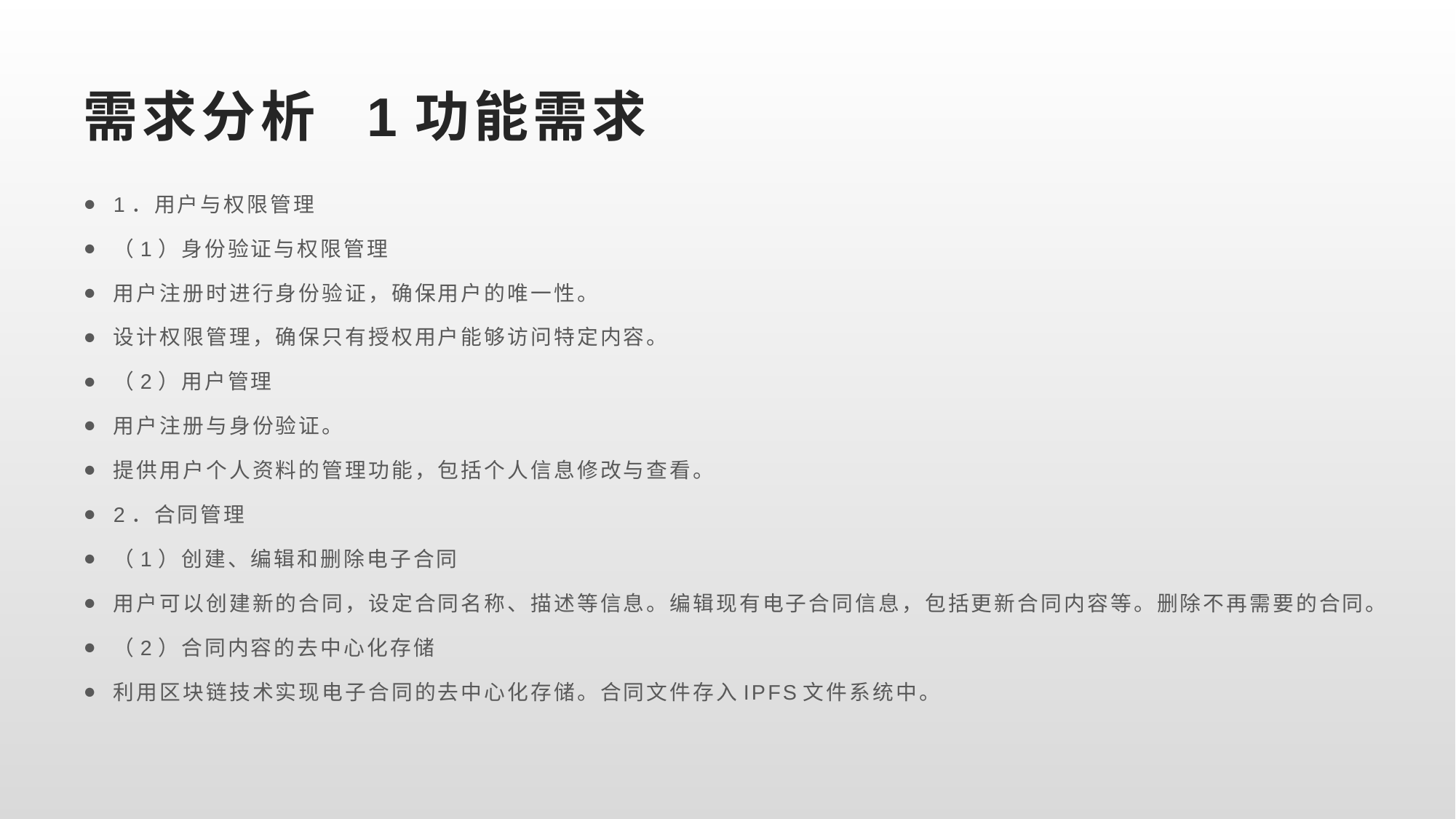

# 需求分析  1功能需求
1．用户与权限管理
（1）身份验证与权限管理
用户注册时进行身份验证，确保用户的唯一性。
设计权限管理，确保只有授权用户能够访问特定内容。
（2）用户管理
用户注册与身份验证。
提供用户个人资料的管理功能，包括个人信息修改与查看。
2．合同管理
（1）创建、编辑和删除电子合同
用户可以创建新的合同，设定合同名称、描述等信息。编辑现有电子合同信息，包括更新合同内容等。删除不再需要的合同。
（2）合同内容的去中心化存储
利用区块链技术实现电子合同的去中心化存储。合同文件存入IPFS文件系统中。